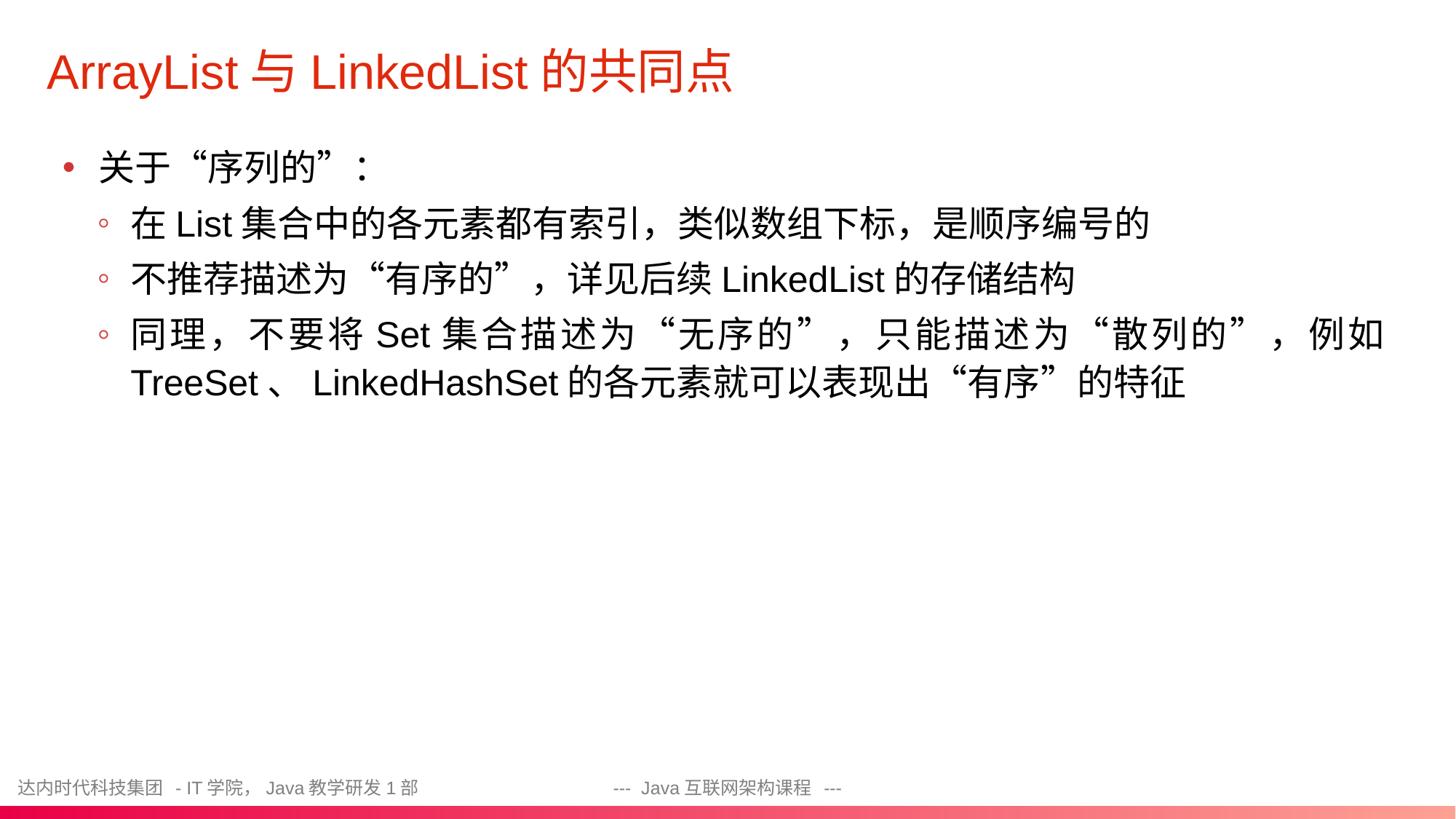

# ArrayList与LinkedList的共同点
关于“序列的”：
在List集合中的各元素都有索引，类似数组下标，是顺序编号的
不推荐描述为“有序的”，详见后续LinkedList的存储结构
同理，不要将Set集合描述为“无序的”，只能描述为“散列的”，例如TreeSet、LinkedHashSet的各元素就可以表现出“有序”的特征